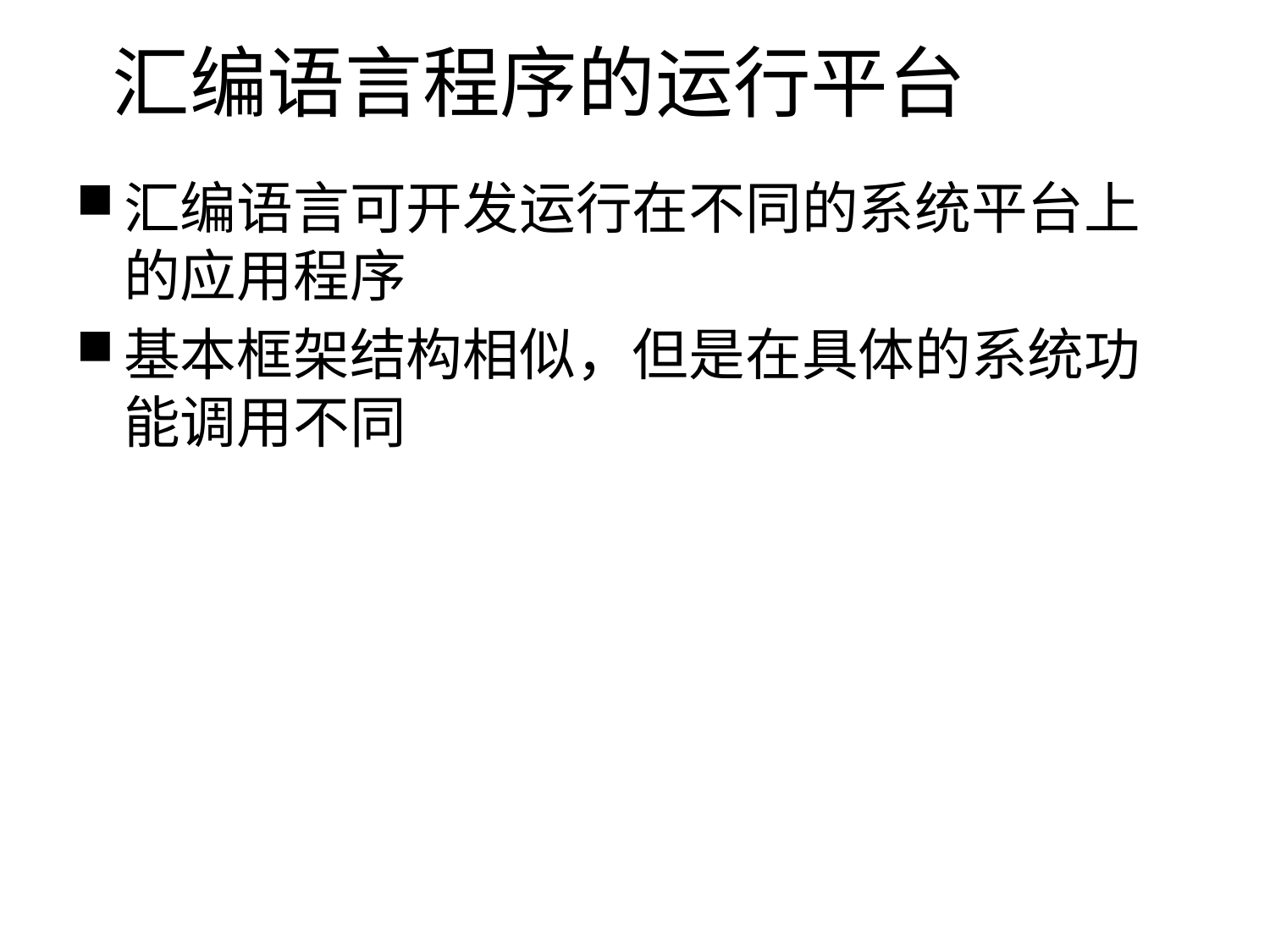

# 汇编语言程序的运行平台
汇编语言可开发运行在不同的系统平台上的应用程序
基本框架结构相似，但是在具体的系统功能调用不同